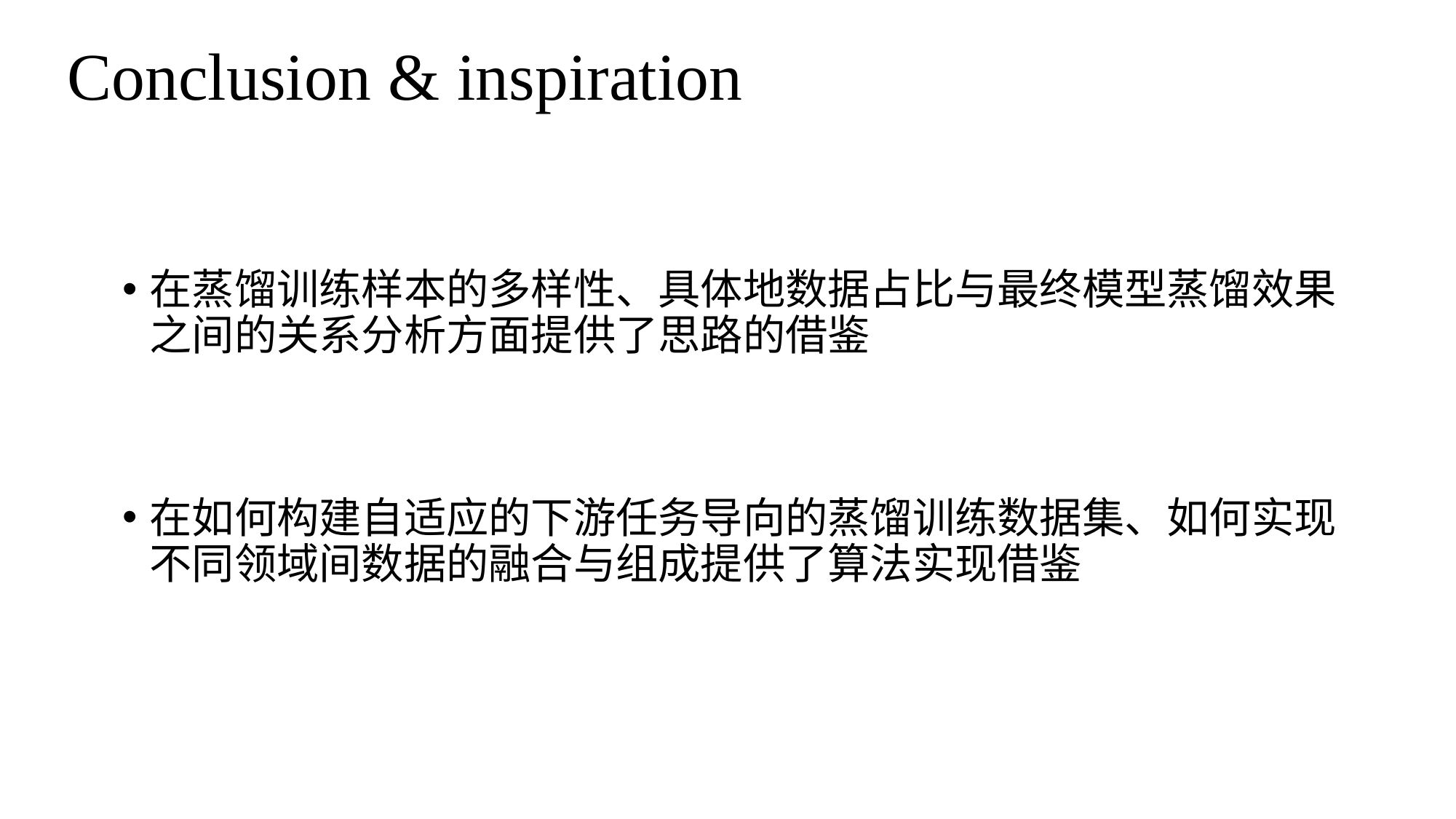

# Conclusion & inspiration
在蒸馏训练样本的多样性、具体地数据占比与最终模型蒸馏效果之间的关系分析方面提供了思路的借鉴

在如何构建自适应的下游任务导向的蒸馏训练数据集、如何实现不同领域间数据的融合与组成提供了算法实现借鉴